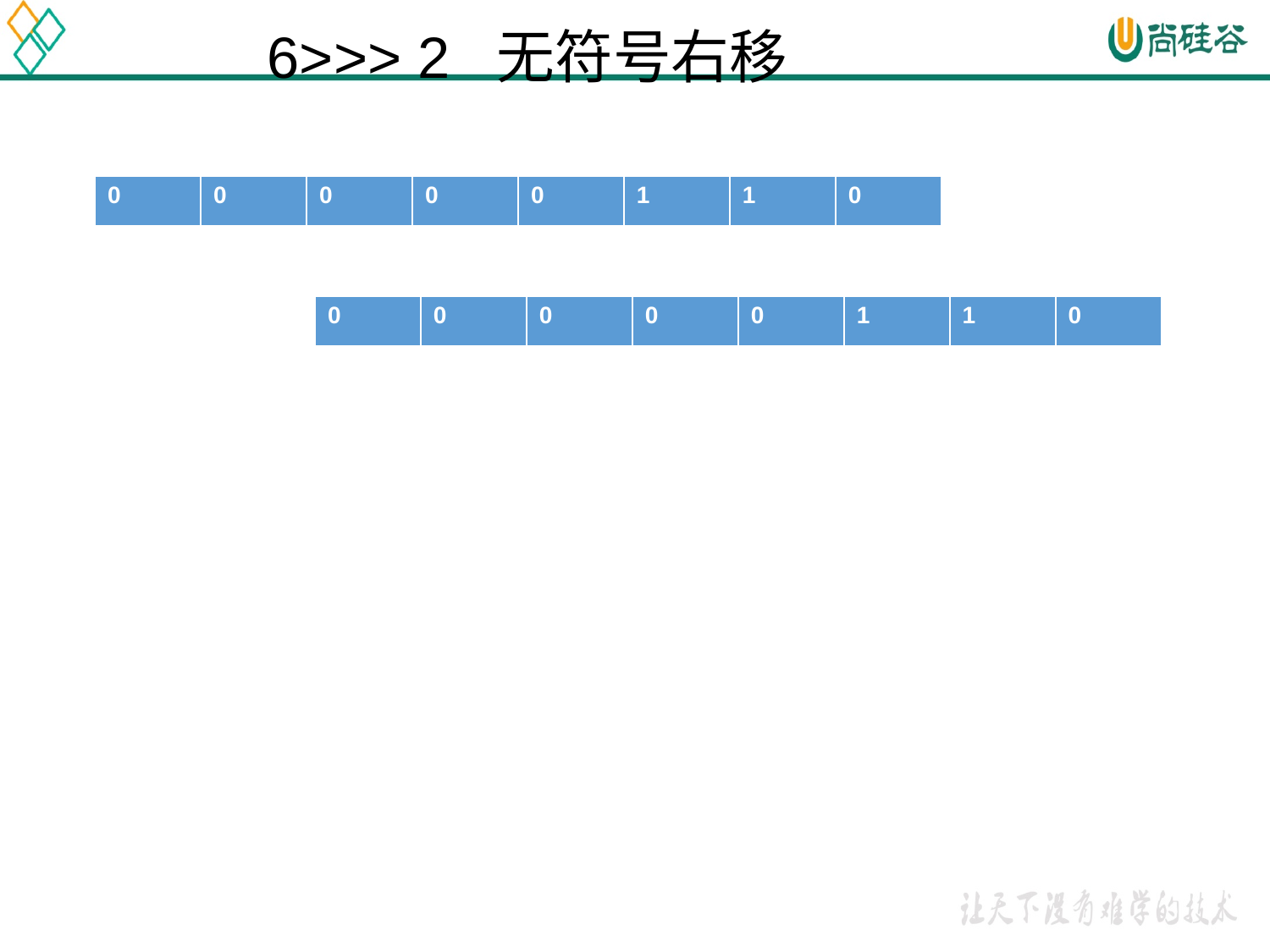

# 6>>> 2  无符号右移
| 0 | 0 | 0 | 0 | 0 | 1 | 1 | 0 |
| --- | --- | --- | --- | --- | --- | --- | --- |
| 0 | 0 | 0 | 0 | 0 | 1 | 1 | 0 |
| --- | --- | --- | --- | --- | --- | --- | --- |